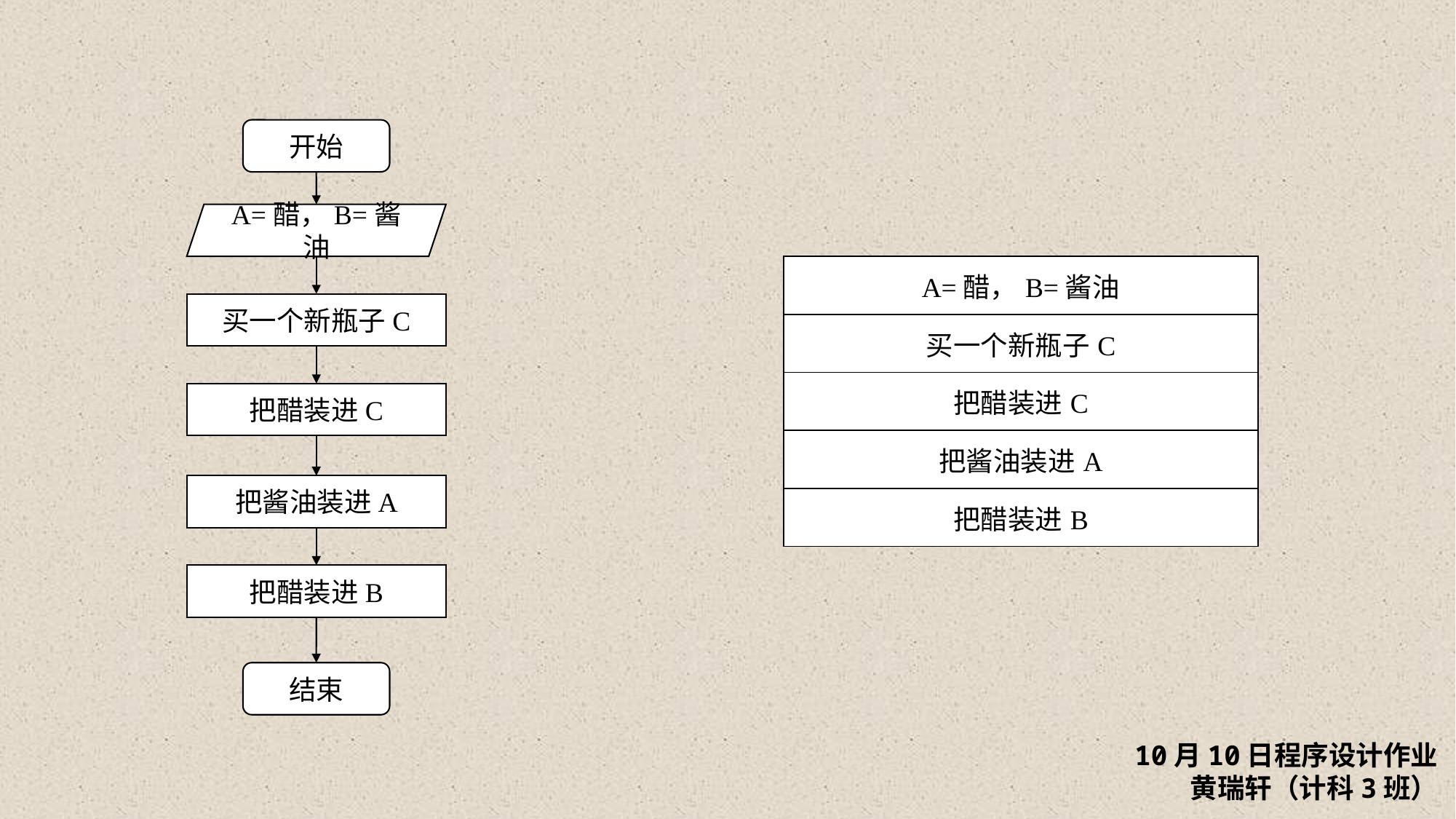

开始
A=醋，B=酱油
| A=醋，B=酱油 |
| --- |
| 买一个新瓶子C |
| 把醋装进C |
| 把酱油装进A |
| 把醋装进B |
买一个新瓶子C
把醋装进C
把酱油装进A
把醋装进B
结束
10月10日程序设计作业
黄瑞轩（计科3班）